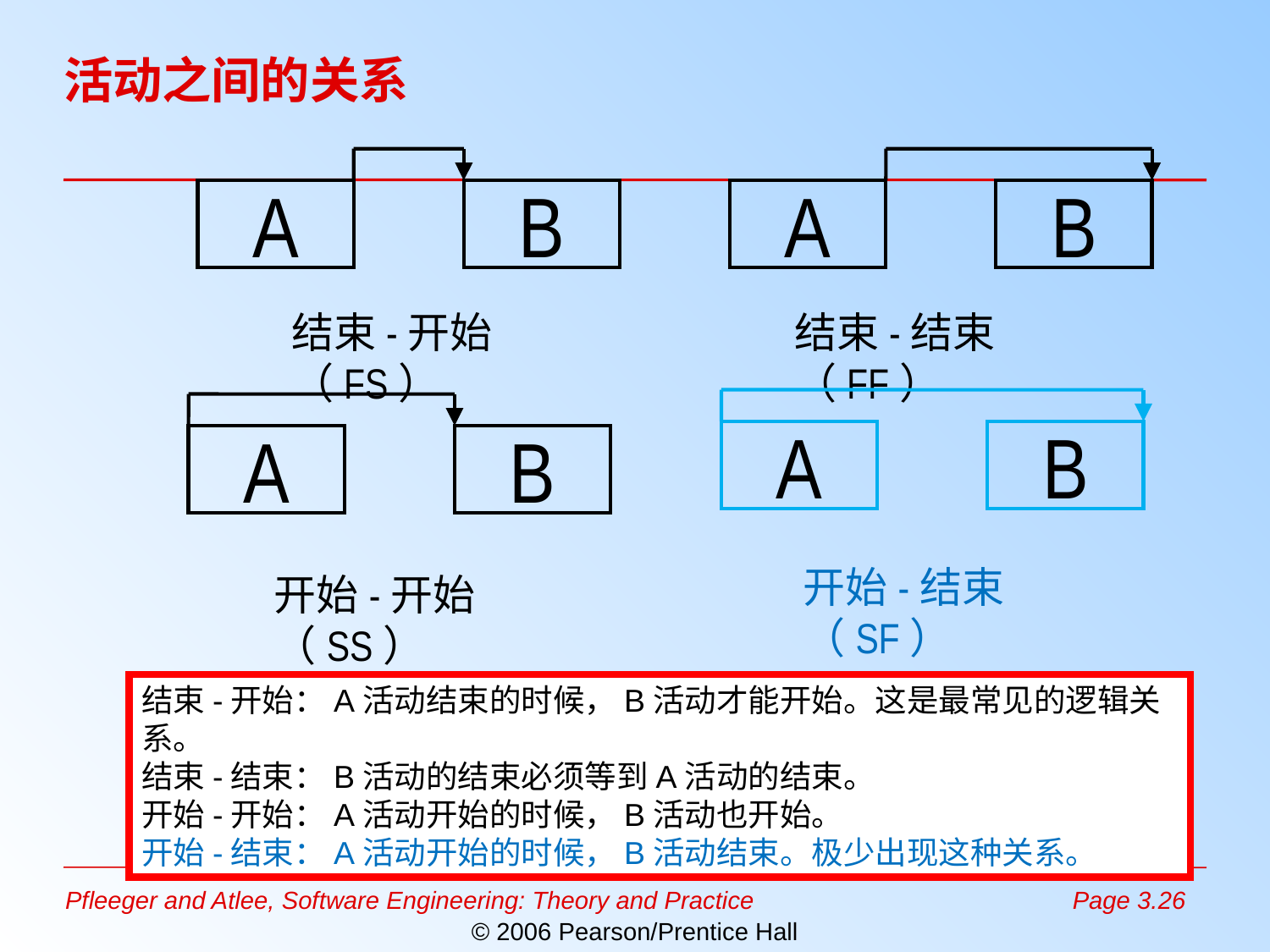

# 活动之间的关系

A
B
A
B
结束-开始（FS）
结束-结束（FF）

A
B
A
B
开始-结束（SF）
开始-开始（SS）
结束-开始：A活动结束的时候，B活动才能开始。这是最常见的逻辑关系。
结束-结束：B活动的结束必须等到A活动的结束。
开始-开始：A活动开始的时候，B活动也开始。
开始-结束：A活动开始的时候，B活动结束。极少出现这种关系。